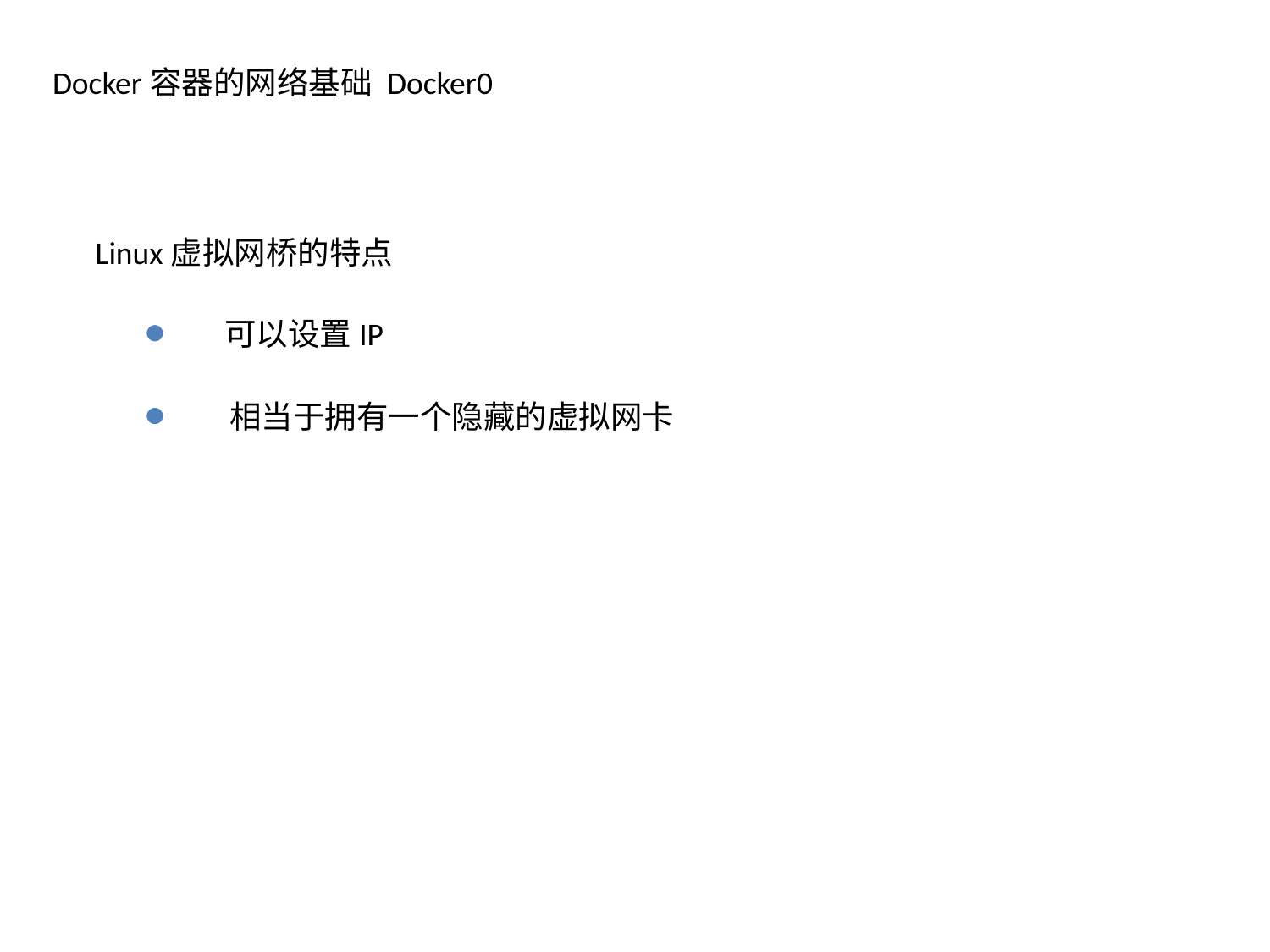

Docker容器的网络基础 Docker0
Linux虚拟网桥的特点
可以设置IP

相当于拥有一个隐藏的虚拟网卡